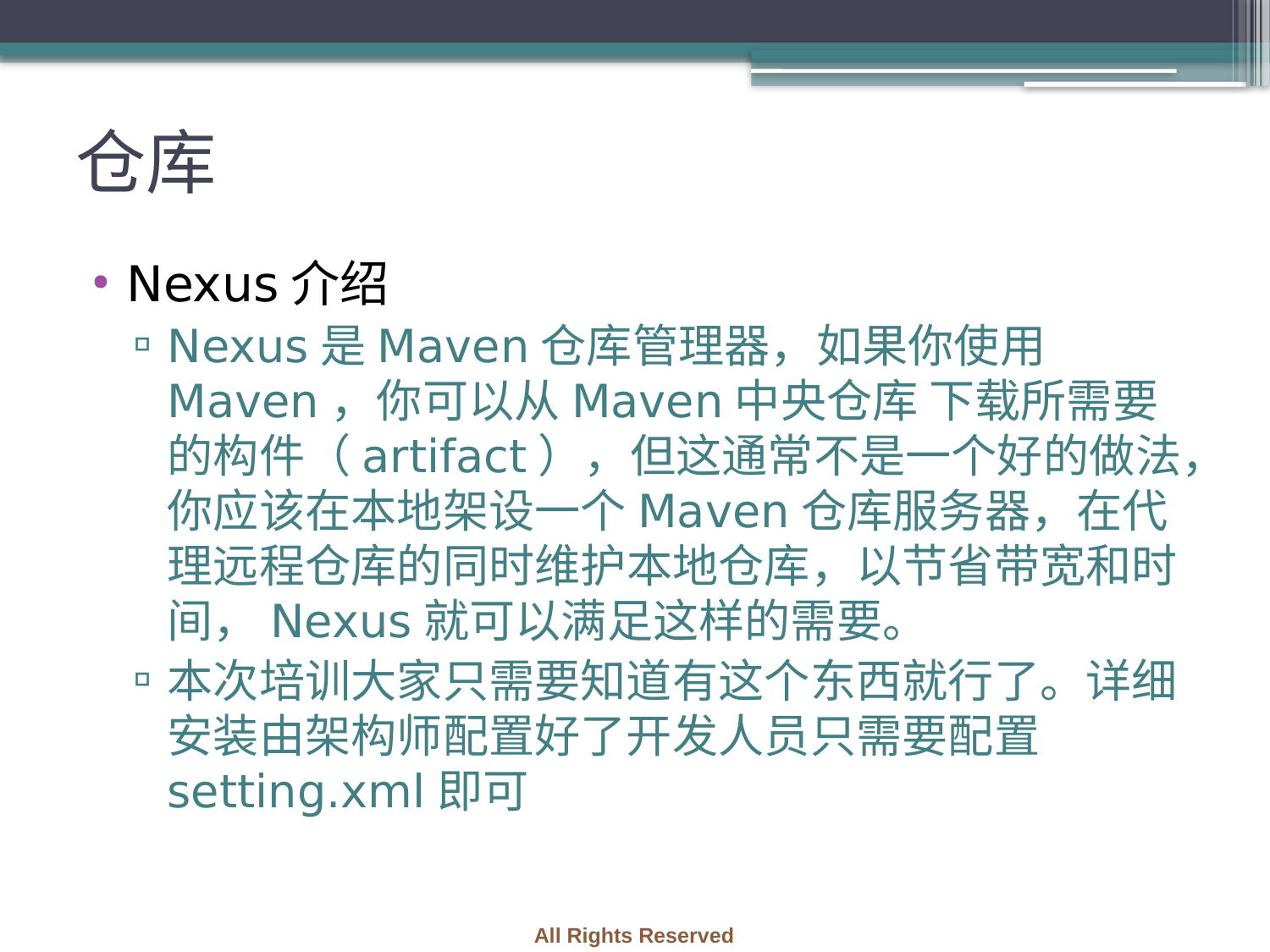

# 仓库
Nexus介绍
Nexus是Maven仓库管理器，如果你使用Maven，你可以从Maven中央仓库 下载所需要的构件（artifact），但这通常不是一个好的做法，你应该在本地架设一个Maven仓库服务器，在代理远程仓库的同时维护本地仓库，以节省带宽和时间，Nexus就可以满足这样的需要。
本次培训大家只需要知道有这个东西就行了。详细安装由架构师配置好了开发人员只需要配置setting.xml即可